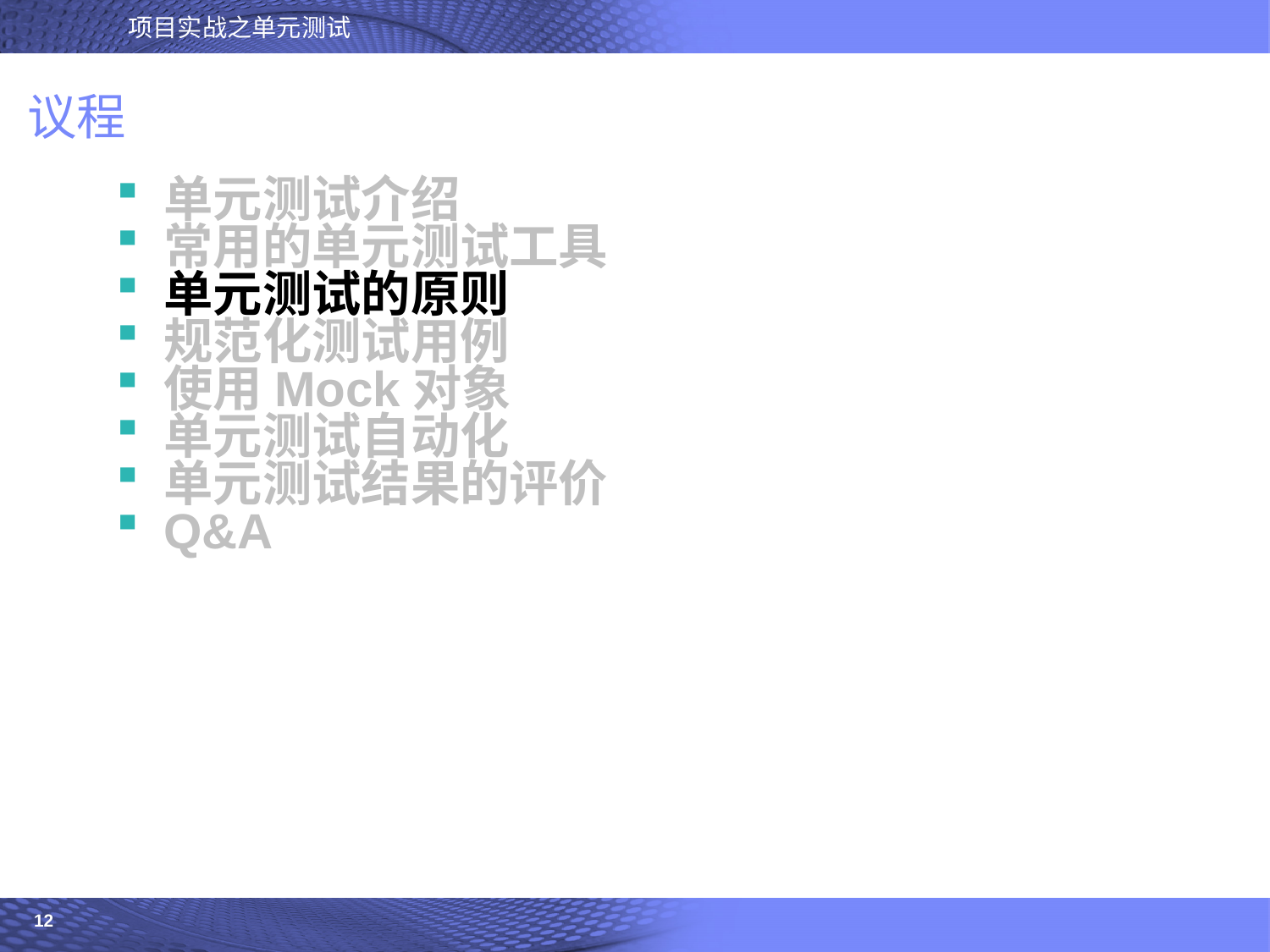

# 议程
单元测试介绍
常用的单元测试工具
单元测试的原则
规范化测试用例
使用Mock对象
单元测试自动化
单元测试结果的评价
Q&A

12